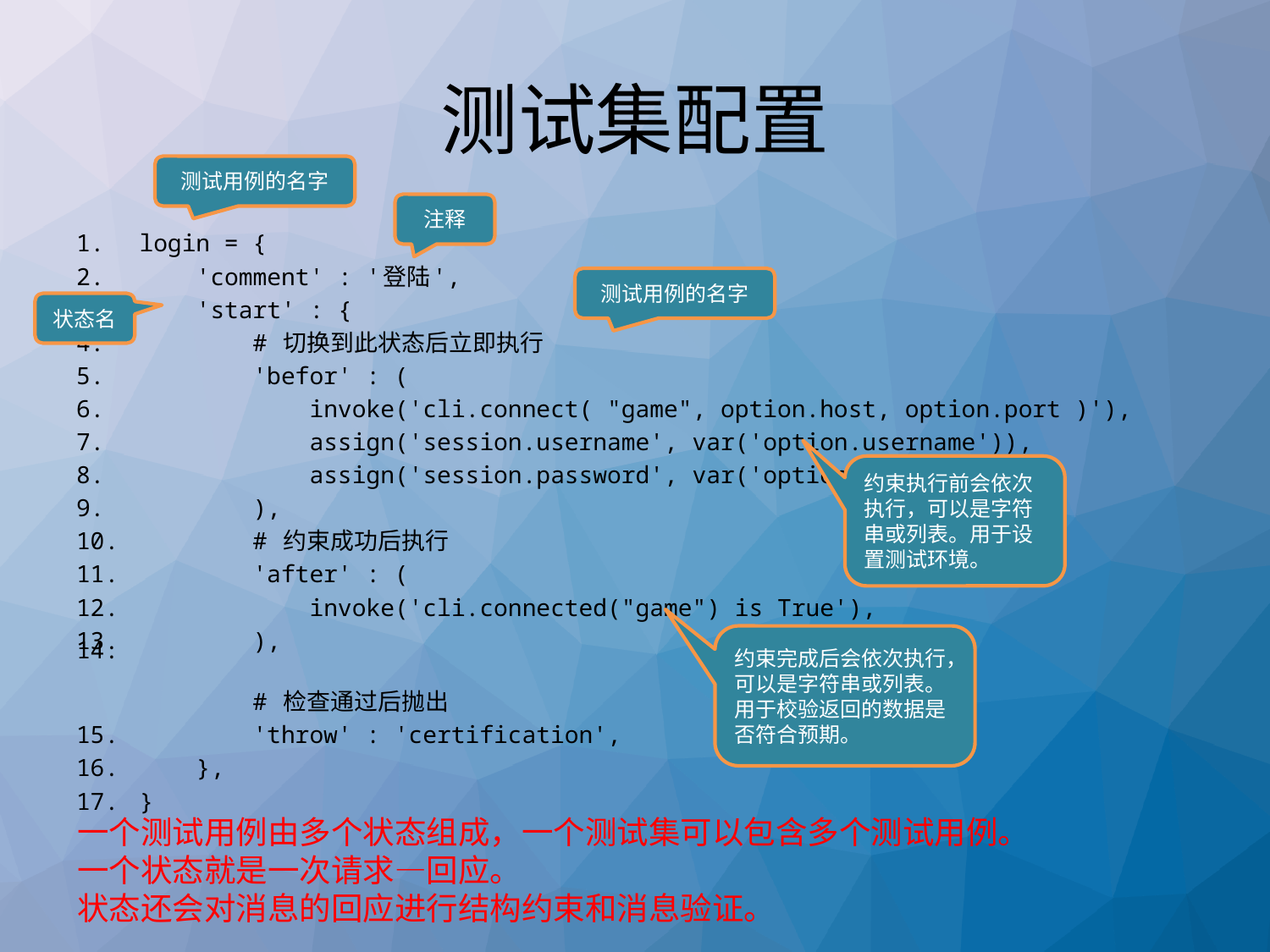

# 测试集配置
测试用例的名字
注释
login = {
    'comment' : '登陆',
    'start' : {
        # 切换到此状态后立即执行
        'befor' : (
            invoke('cli.connect( "game", option.host, option.port )'),
            assign('session.username', var('option.username')),
            assign('session.password', var('option.password')),
        ),
        # 约束成功后执行
        'after' : (
            invoke('cli.connected("game") is True'),
        ),
        # 检查通过后抛出
        'throw' : 'certification',
    },
}
测试用例的名字
状态名
约束执行前会依次执行，可以是字符串或列表。用于设置测试环境。
约束完成后会依次执行，可以是字符串或列表。用于校验返回的数据是否符合预期。
一个测试用例由多个状态组成，一个测试集可以包含多个测试用例。
一个状态就是一次请求—回应。
状态还会对消息的回应进行结构约束和消息验证。